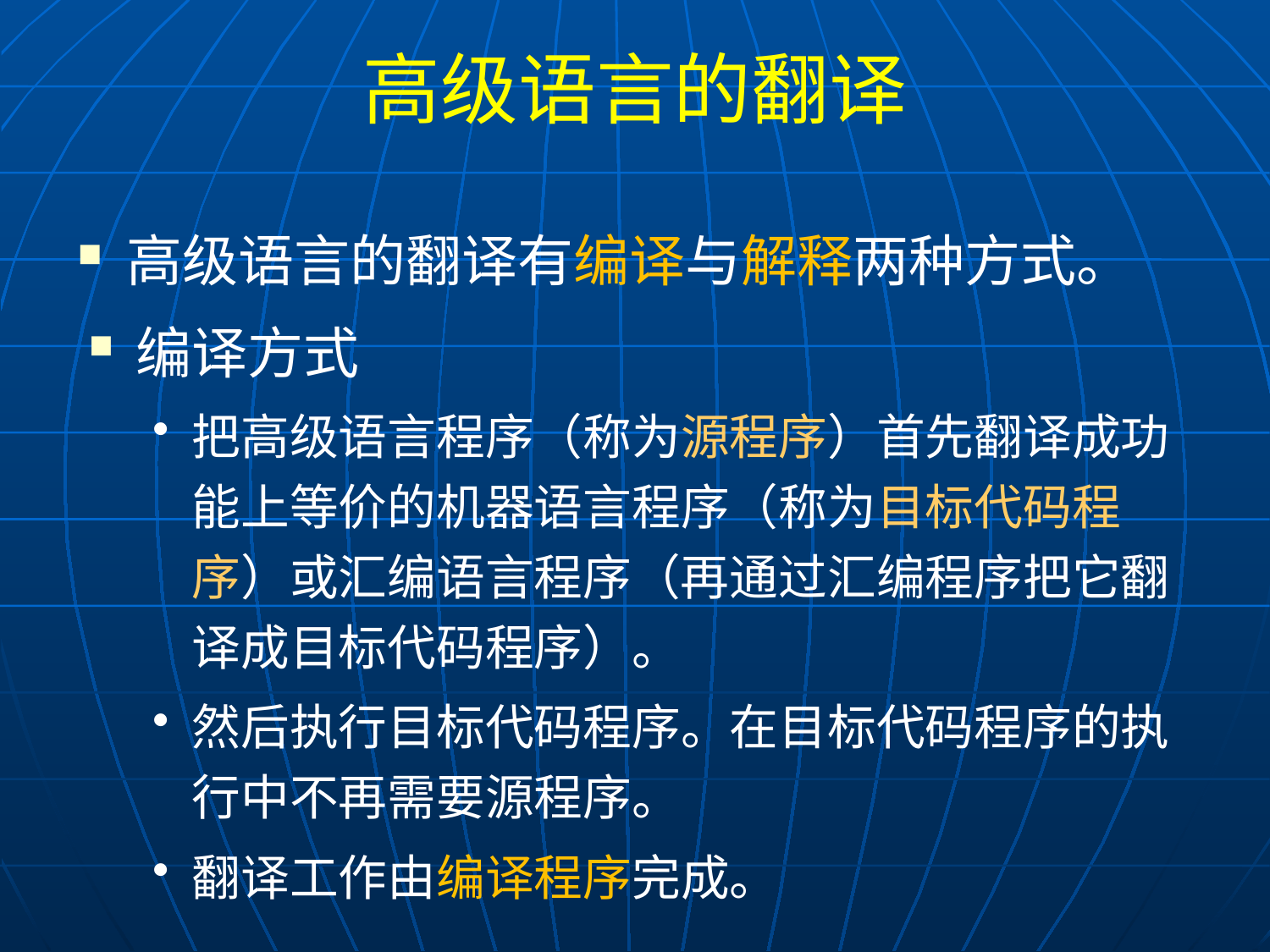

# 高级语言的翻译
高级语言的翻译有编译与解释两种方式。
编译方式
把高级语言程序（称为源程序）首先翻译成功能上等价的机器语言程序（称为目标代码程序）或汇编语言程序（再通过汇编程序把它翻译成目标代码程序）。
然后执行目标代码程序。在目标代码程序的执行中不再需要源程序。
翻译工作由编译程序完成。